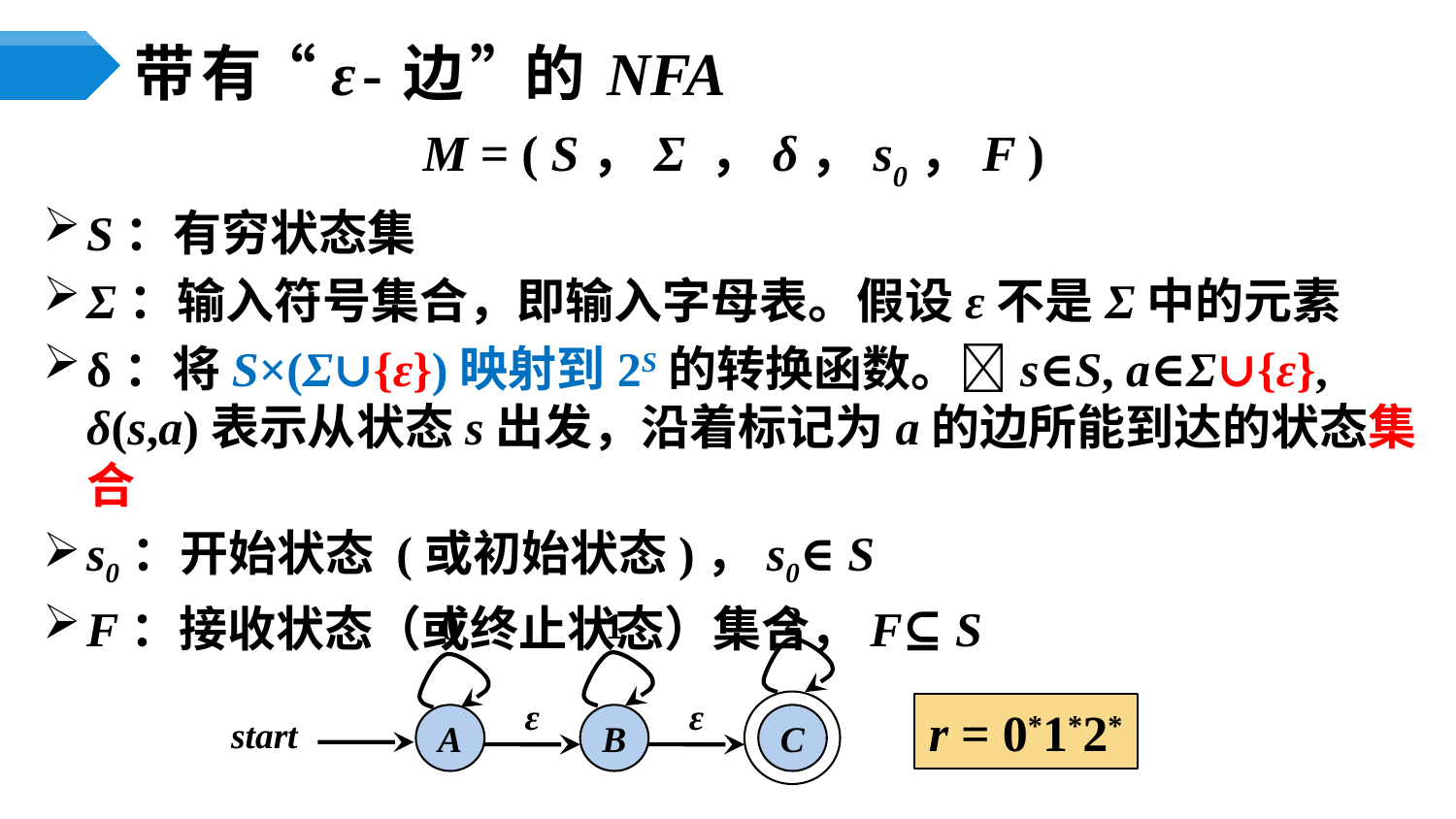

# 带有“ε-边”的 NFA
M = ( S，Σ ，δ，s0，F )
S：有穷状态集
Σ：输入符号集合，即输入字母表。假设ε不是Σ中的元素
δ：将S×(Σ∪{ε})映射到2S的转换函数。∀s∈S, a∈Σ∪{ε}, δ(s,a)表示从状态s出发，沿着标记为a的边所能到达的状态集合
s0：开始状态 (或初始状态)，s0∈ S
F：接收状态（或终止状态）集合，F⊆ S
2
1
0

ε
ε

A
B
C
start

r = 0*1*2*